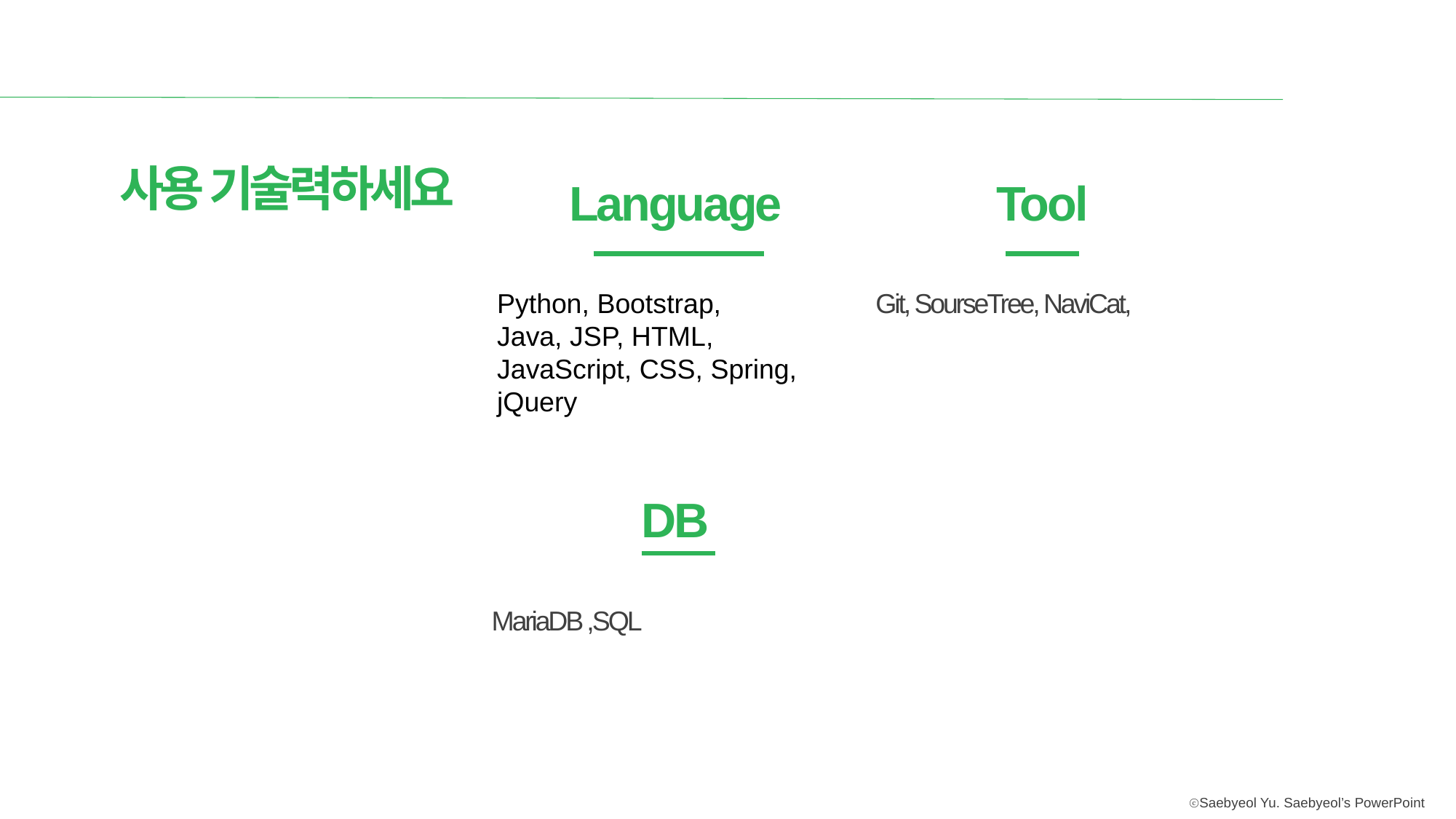

2
사용 기술력하세요
Language
Python, Bootstrap,
Java, JSP, HTML,
JavaScript, CSS, Spring,
jQuery
Tool
Git, SourseTree, NaviCat,
DB
MariaDB ,SQL